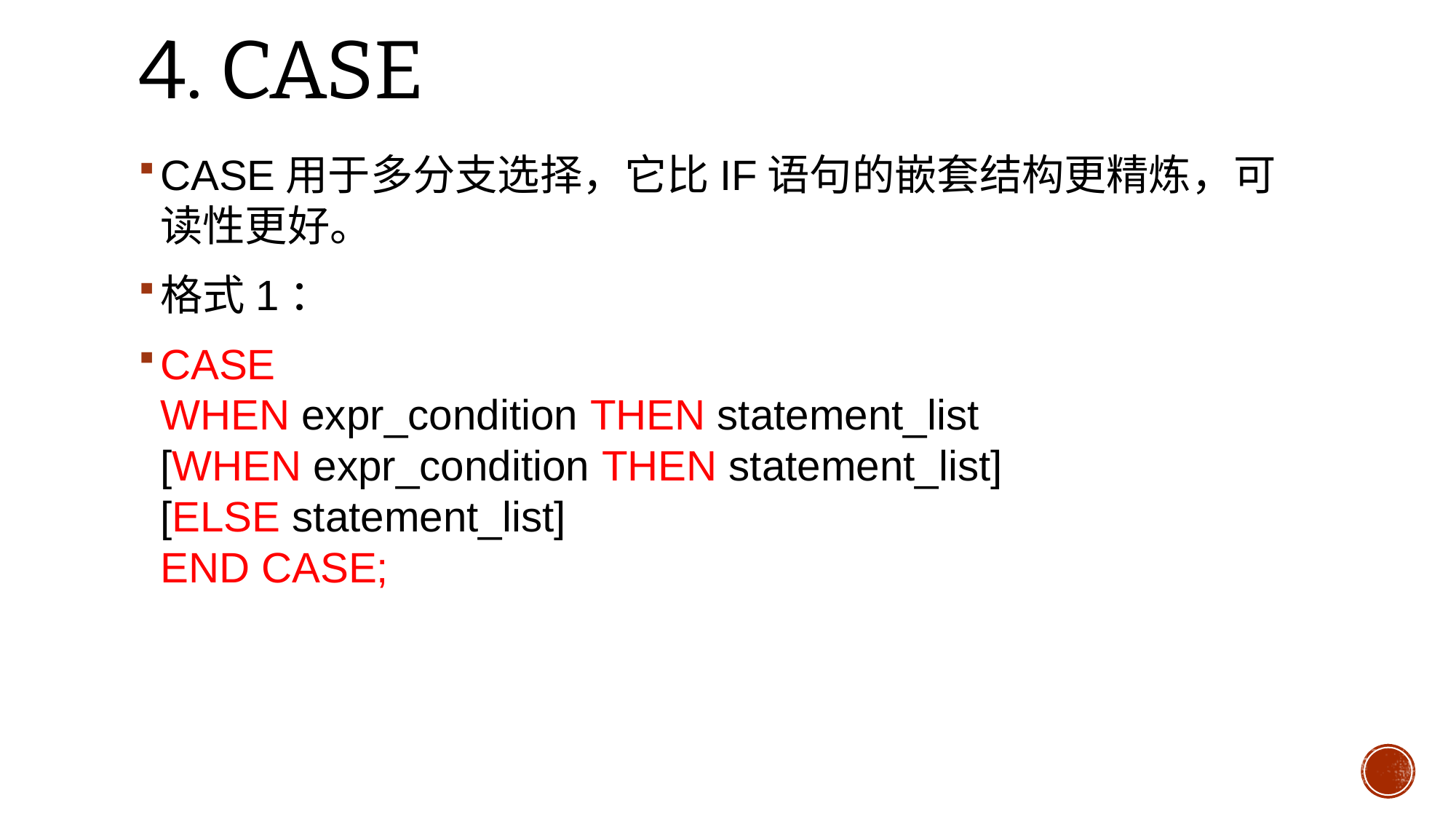

# 4. CASE
CASE用于多分支选择，它比IF语句的嵌套结构更精炼，可读性更好。
格式1：
CASE 
WHEN expr_condition THEN statement_list 
[WHEN expr_condition THEN statement_list] 
[ELSE statement_list] 
END CASE;
31